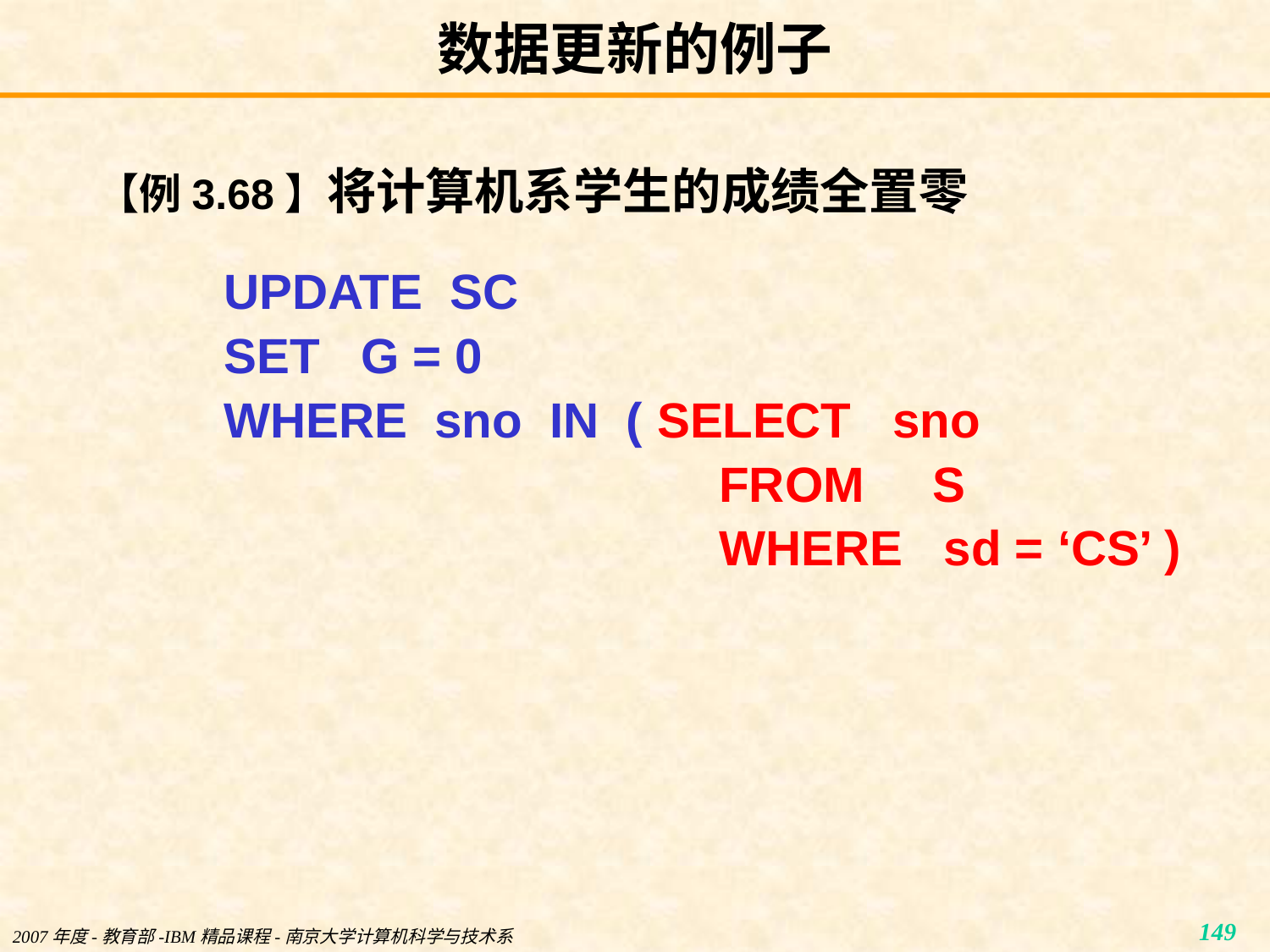

# 数据更新的例子
【例3.68】将计算机系学生的成绩全置零
UPDATE  SC
SET   G = 0
WHERE  sno  IN  ( SELECT   sno
			      FROM     S
			      WHERE   sd = ‘CS’ )
149
2007年度-教育部-IBM精品课程-南京大学计算机科学与技术系